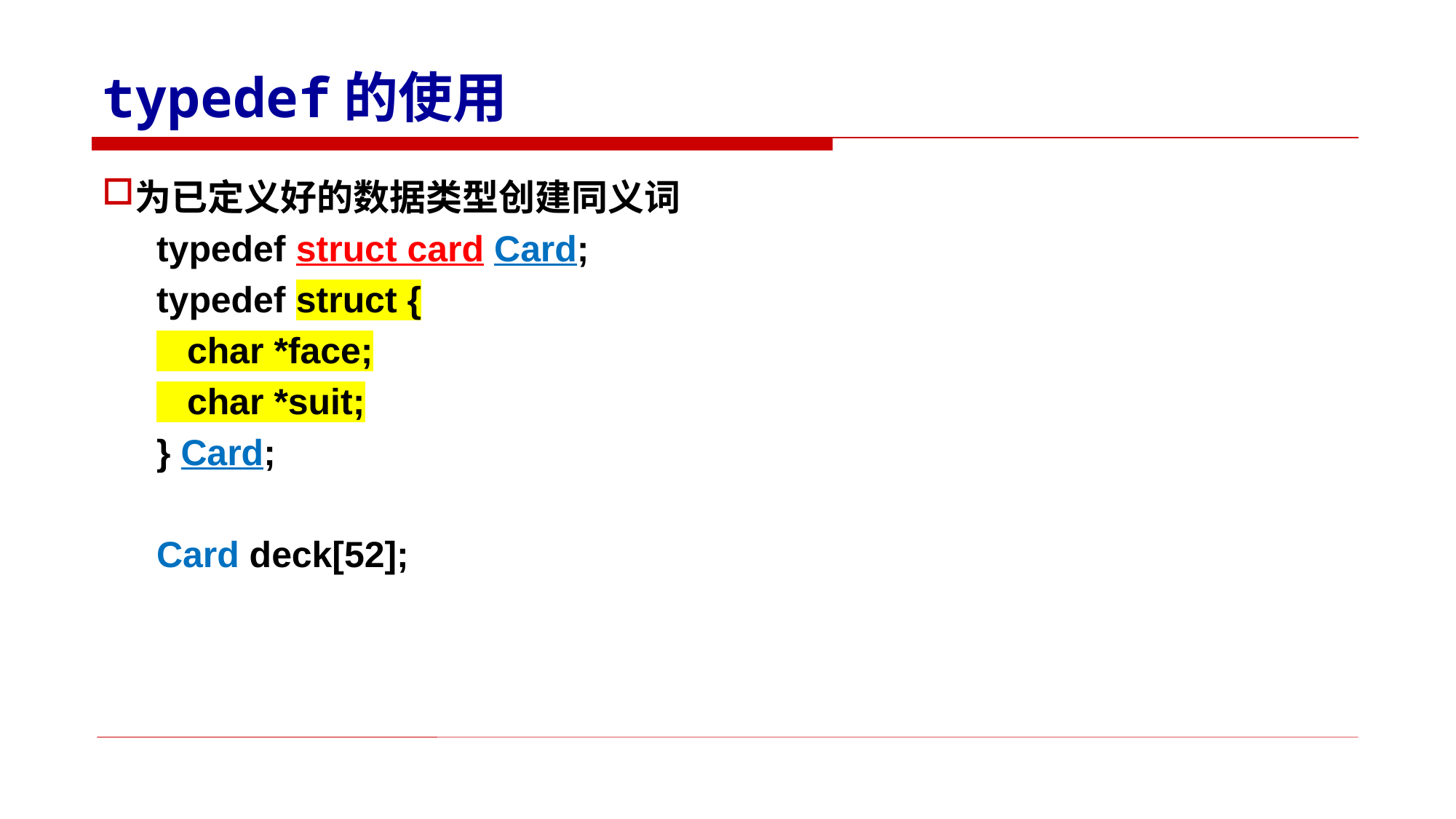

typedef的使用
# 为已定义好的数据类型创建同义词
typedef struct card Card;
typedef struct {
   char *face;
   char *suit;
} Card;

Card deck[52];